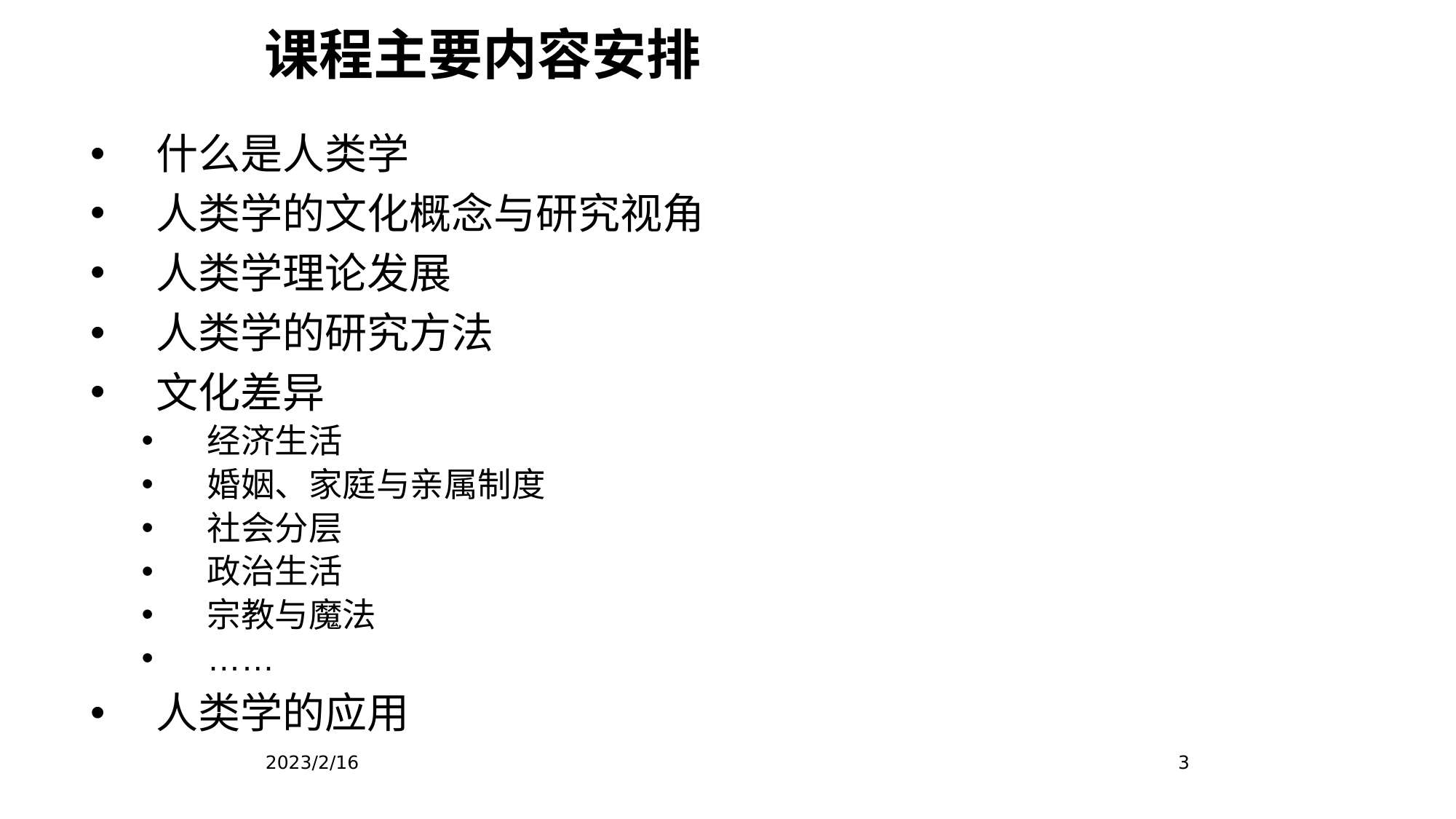

课程主要内容安排
什么是人类学
人类学的文化概念与研究视角
人类学理论发展
人类学的研究方法
文化差异
经济生活
婚姻、家庭与亲属制度
社会分层
政治生活
宗教与魔法
……
人类学的应用
2023/2/16
3